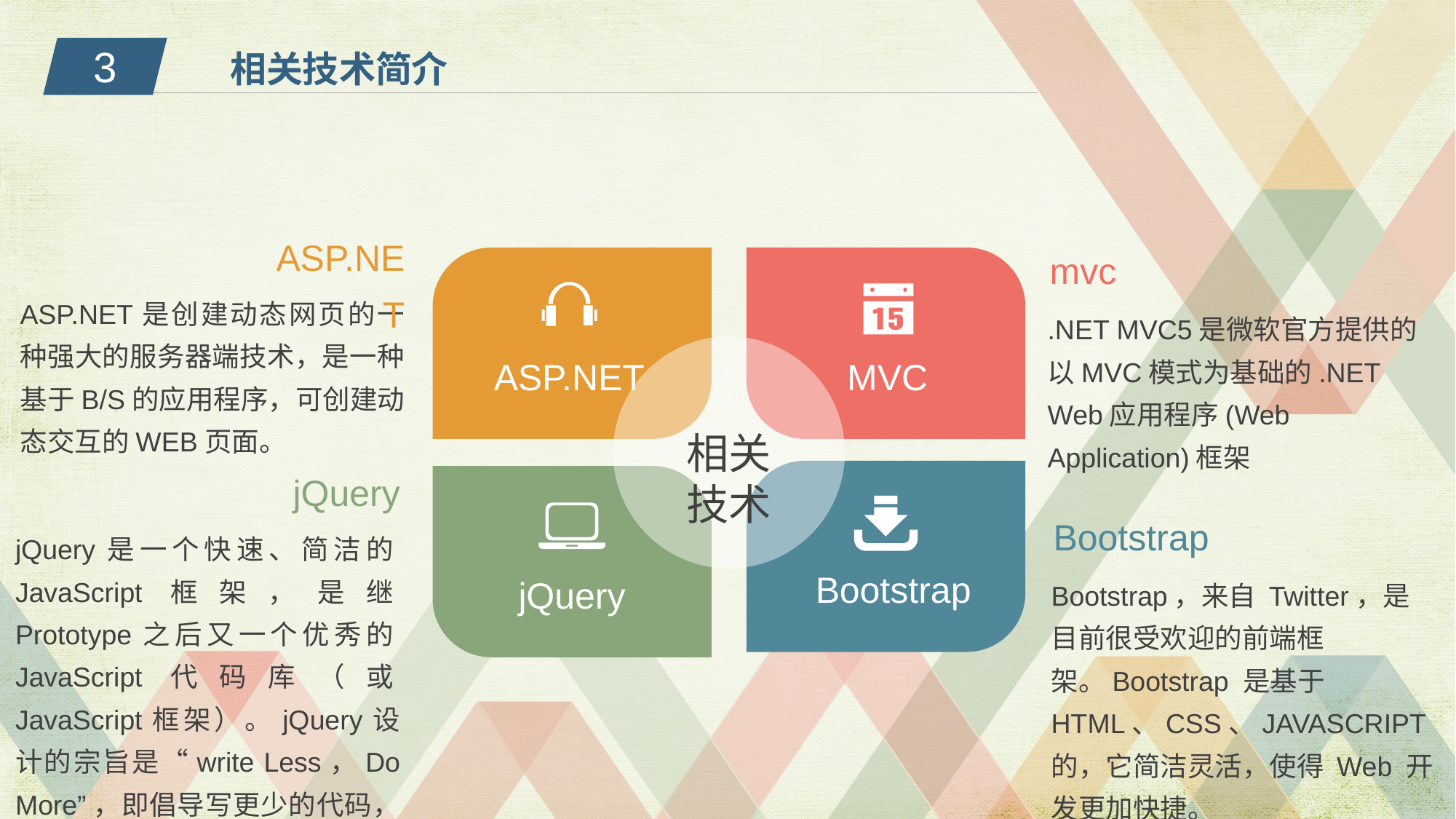

3

相关技术简介

ASP.NET
ASP.NET是创建动态网页的一种强大的服务器端技术，是一种基于B/S的应用程序，可创建动态交互的WEB页面。
mvc
.NET MVC5是微软官方提供的以MVC模式为基础的.NET Web应用程序(Web Application)框架

ASP.NET

MVC

相关技术

jQuery
jQuery是一个快速、简洁的JavaScript框架，是继Prototype之后又一个优秀的JavaScript代码库（或JavaScript框架）。jQuery设计的宗旨是“write Less，Do More”，即倡导写更少的代码，做更多的事情

Bootstrap
Bootstrap
Bootstrap，来自 Twitter，是目前很受欢迎的前端框架。Bootstrap 是基于 HTML、CSS、JAVASCRIPT 的，它简洁灵活，使得 Web 开发更加快捷。

jQuery